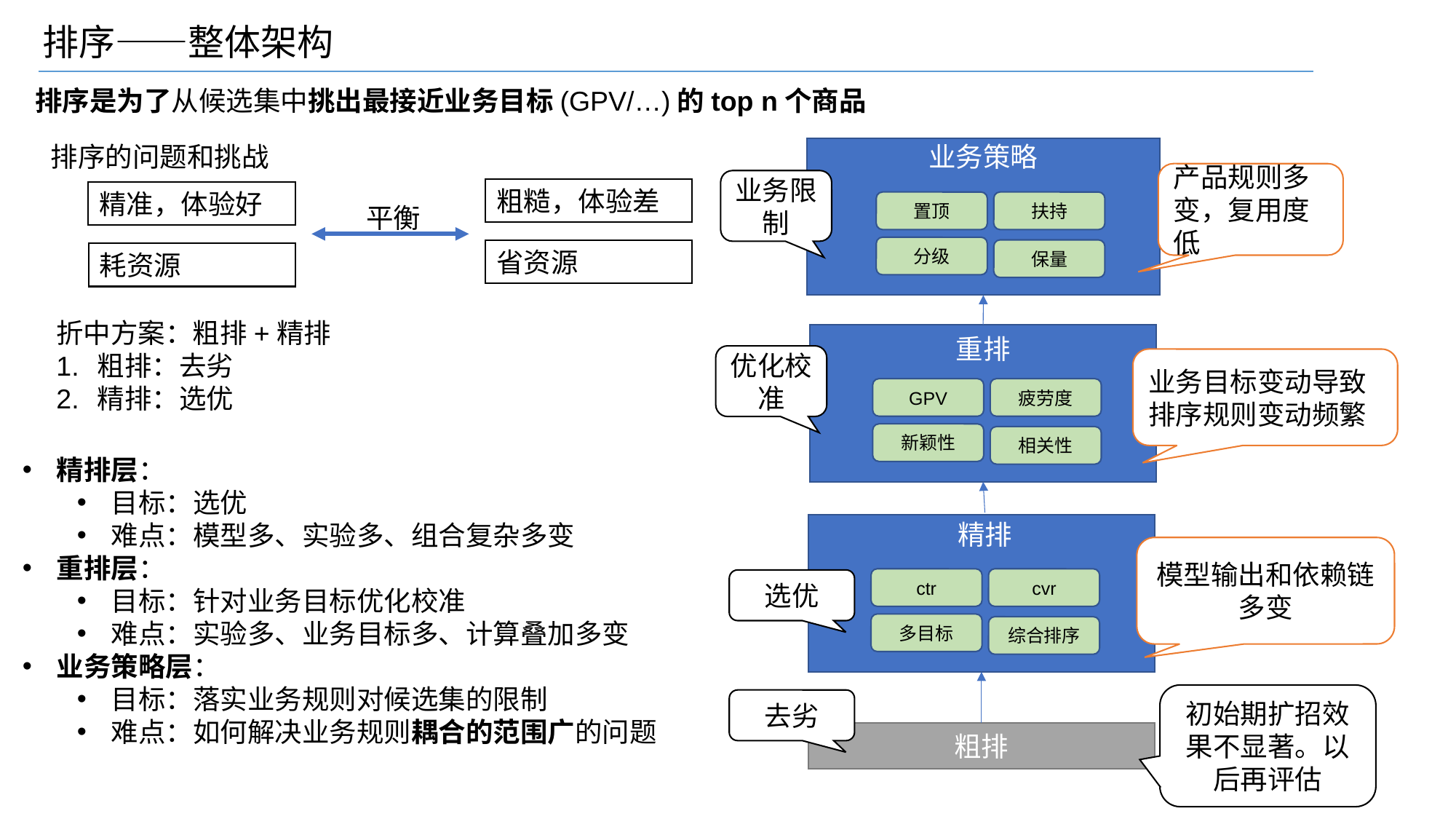

排序——整体架构
排序是为了从候选集中挑出最接近业务目标(GPV/…)的top n个商品
排序的问题和挑战
业务策略

置顶
扶持
分级
保量
产品规则多变，复用度低

重排
GPV
疲劳度
新颖性
相关性
业务目标变动导致排序规则变动频繁
精排

ctr
cvr
多目标
综合排序
模型输出和依赖链多变
粗排
业务限制
粗糙，体验差
精准，体验好
平衡
省资源
耗资源
折中方案：粗排+精排
粗排：去劣
精排：选优
优化校准
精排层：
目标：选优
难点：模型多、实验多、组合复杂多变
重排层：
目标：针对业务目标优化校准
难点：实验多、业务目标多、计算叠加多变
业务策略层：
目标：落实业务规则对候选集的限制
难点：如何解决业务规则耦合的范围广的问题
选优
初始期扩招效果不显著。以后再评估
去劣